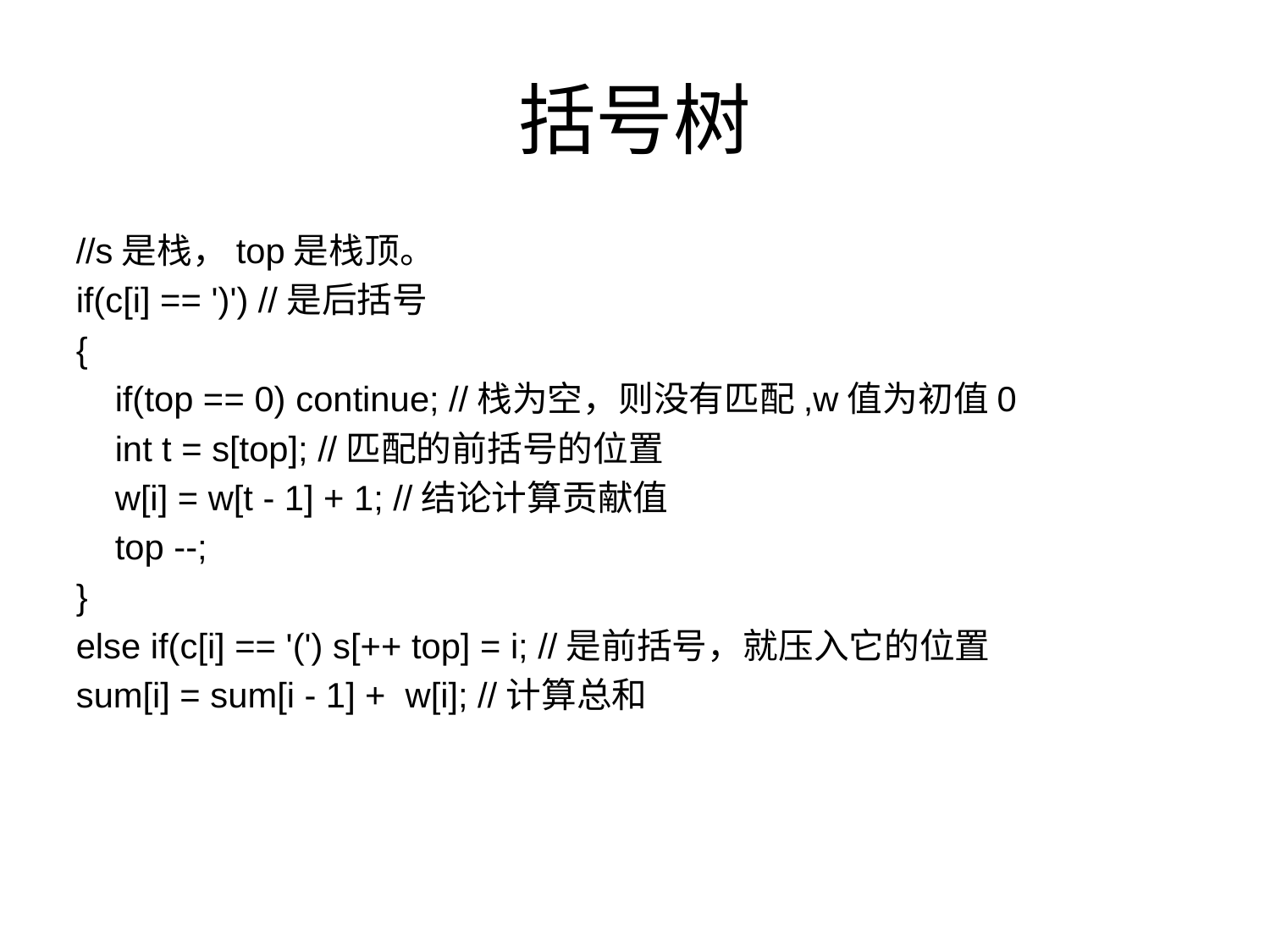

# 括号树
//s是栈，top是栈顶。
if(c[i] == ')') //是后括号
{
    if(top == 0) continue; //栈为空，则没有匹配,w值为初值0
    int t = s[top]; //匹配的前括号的位置
    w[i] = w[t - 1] + 1; //结论计算贡献值
    top --;
}
else if(c[i] == '(') s[++ top] = i; //是前括号，就压入它的位置
sum[i] = sum[i - 1] +  w[i]; //计算总和